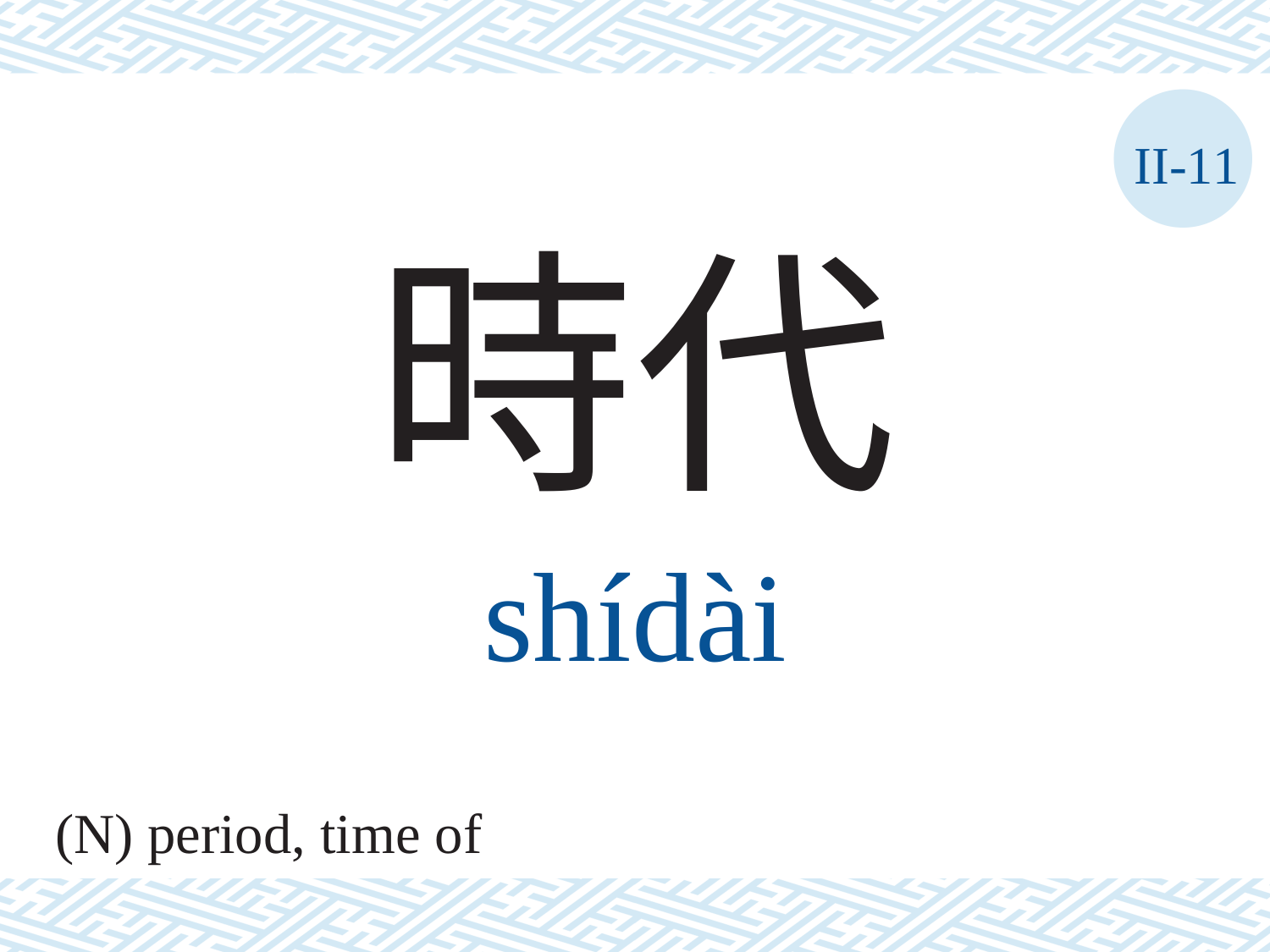

II-11
時代
shídài
(N) period, time of